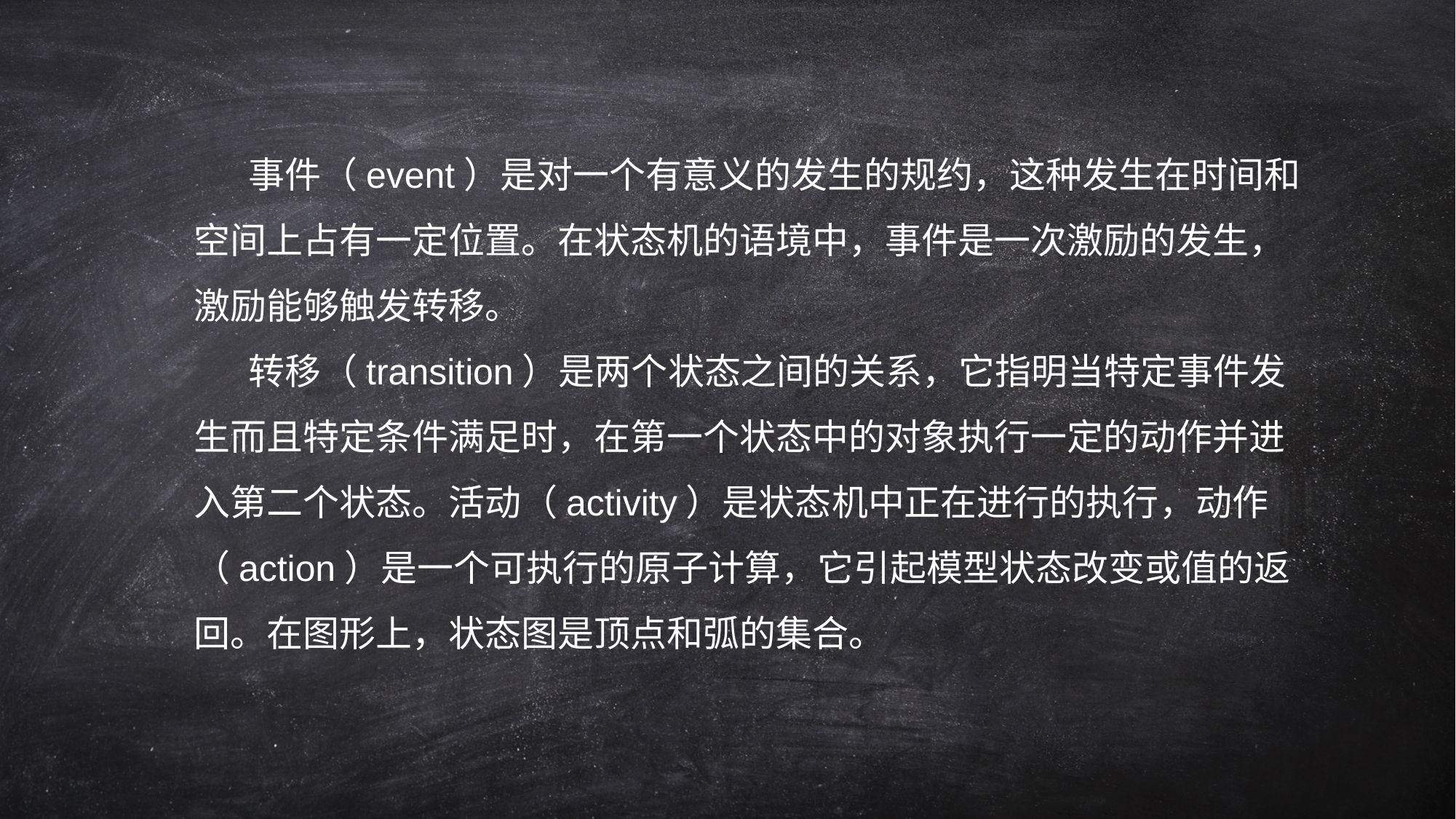

事件（event）是对一个有意义的发生的规约，这种发生在时间和空间上占有一定位置。在状态机的语境中，事件是一次激励的发生，激励能够触发转移。
转移（transition）是两个状态之间的关系，它指明当特定事件发生而且特定条件满足时，在第一个状态中的对象执行一定的动作并进入第二个状态。活动（activity）是状态机中正在进行的执行，动作（action）是一个可执行的原子计算，它引起模型状态改变或值的返回。在图形上，状态图是顶点和弧的集合。